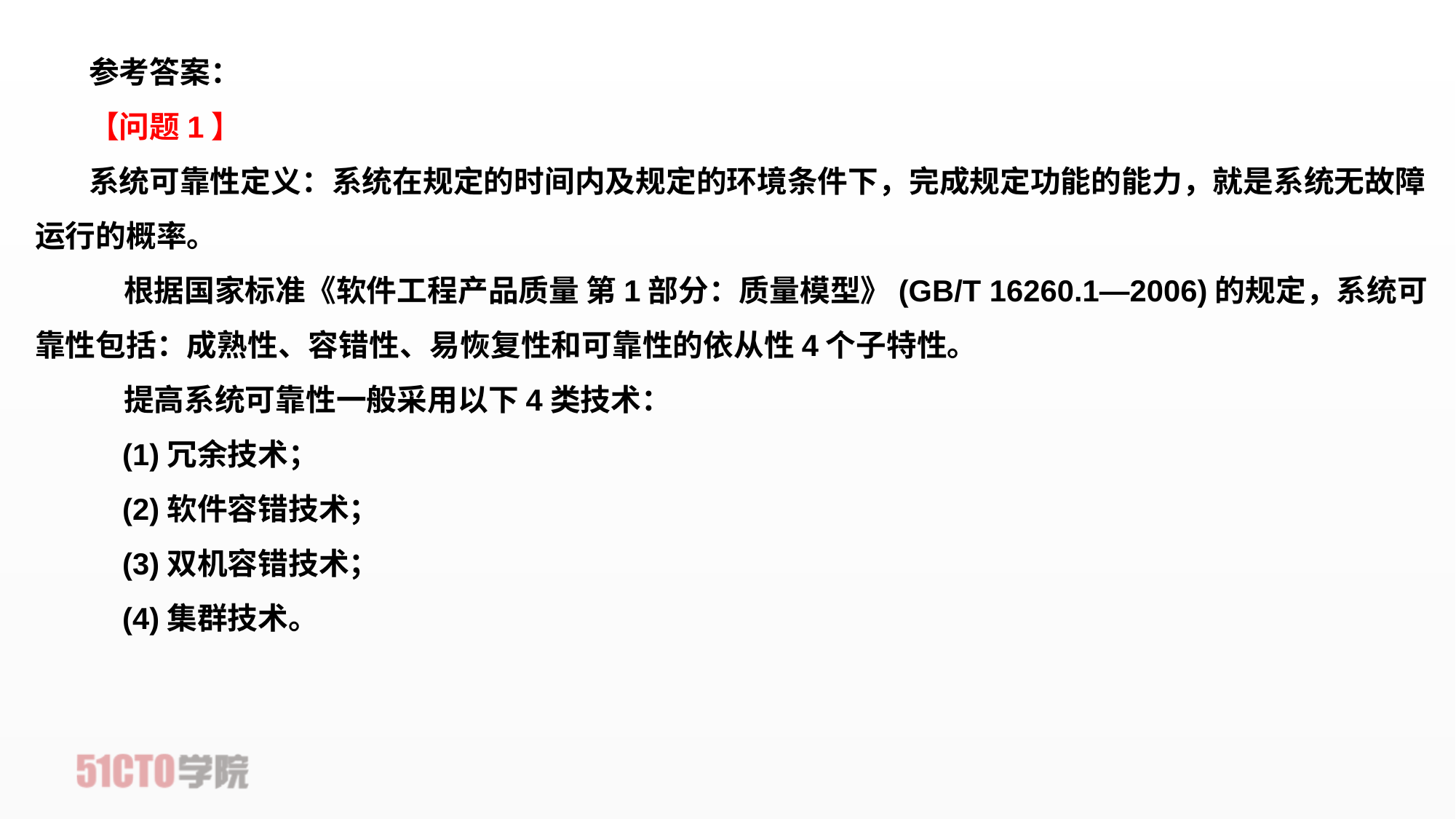

参考答案：
【问题1】
系统可靠性定义：系统在规定的时间内及规定的环境条件下，完成规定功能的能力，就是系统无故障运行的概率。
    根据国家标准《软件工程产品质量 第1部分：质量模型》(GB/T 16260.1—2006)的规定，系统可靠性包括：成熟性、容错性、易恢复性和可靠性的依从性4个子特性。
    提高系统可靠性一般采用以下4类技术：
    (1)冗余技术；
    (2)软件容错技术；
    (3)双机容错技术；
    (4)集群技术。